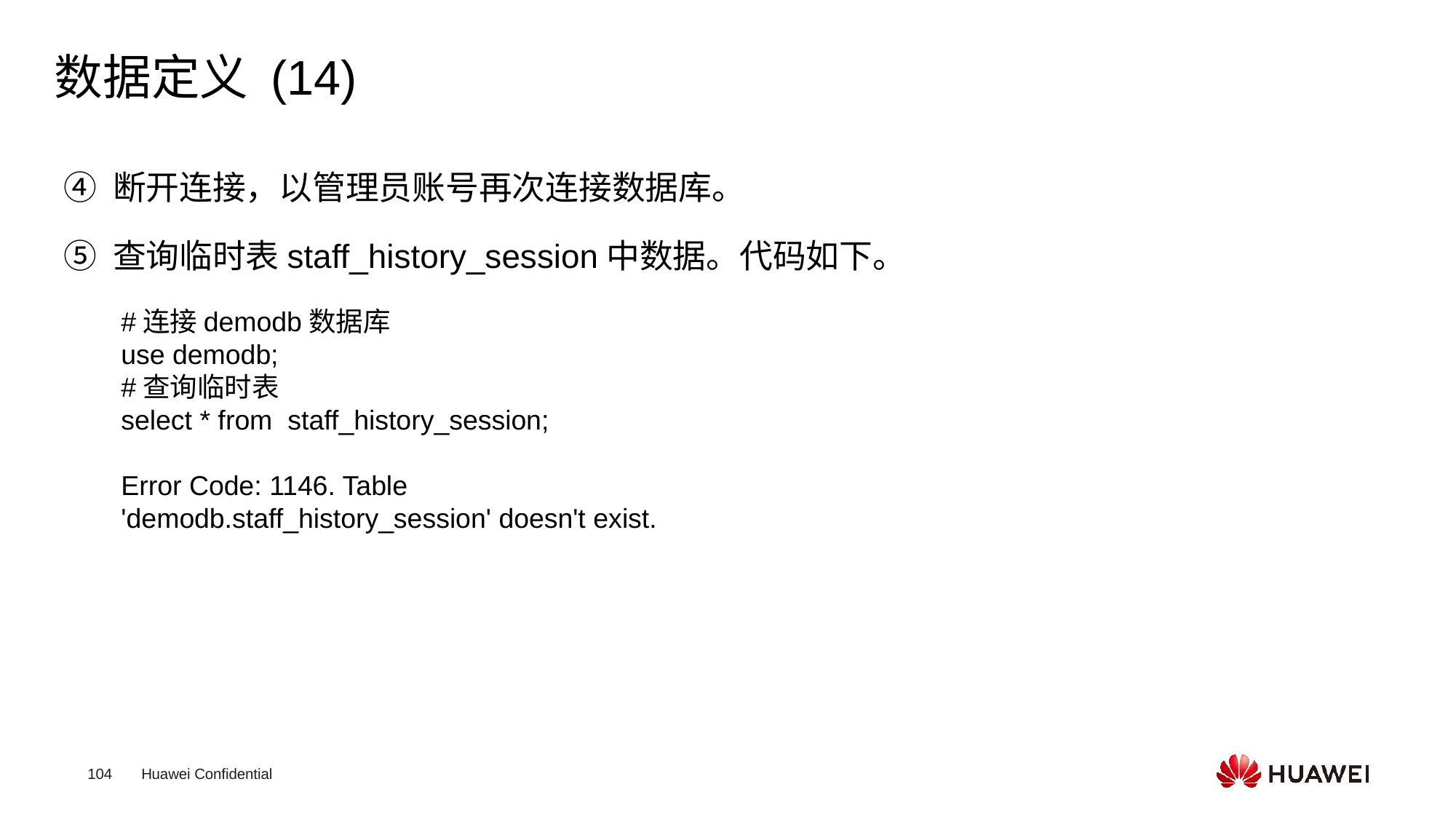

# 数据定义 (14)
④ 断开连接，以管理员账号再次连接数据库。
⑤ 查询临时表staff_history_session中数据。代码如下。
#连接demodb数据库use demodb;#查询临时表select * from  staff_history_session; Error Code: 1146. Table 'demodb.staff_history_session' doesn't exist.